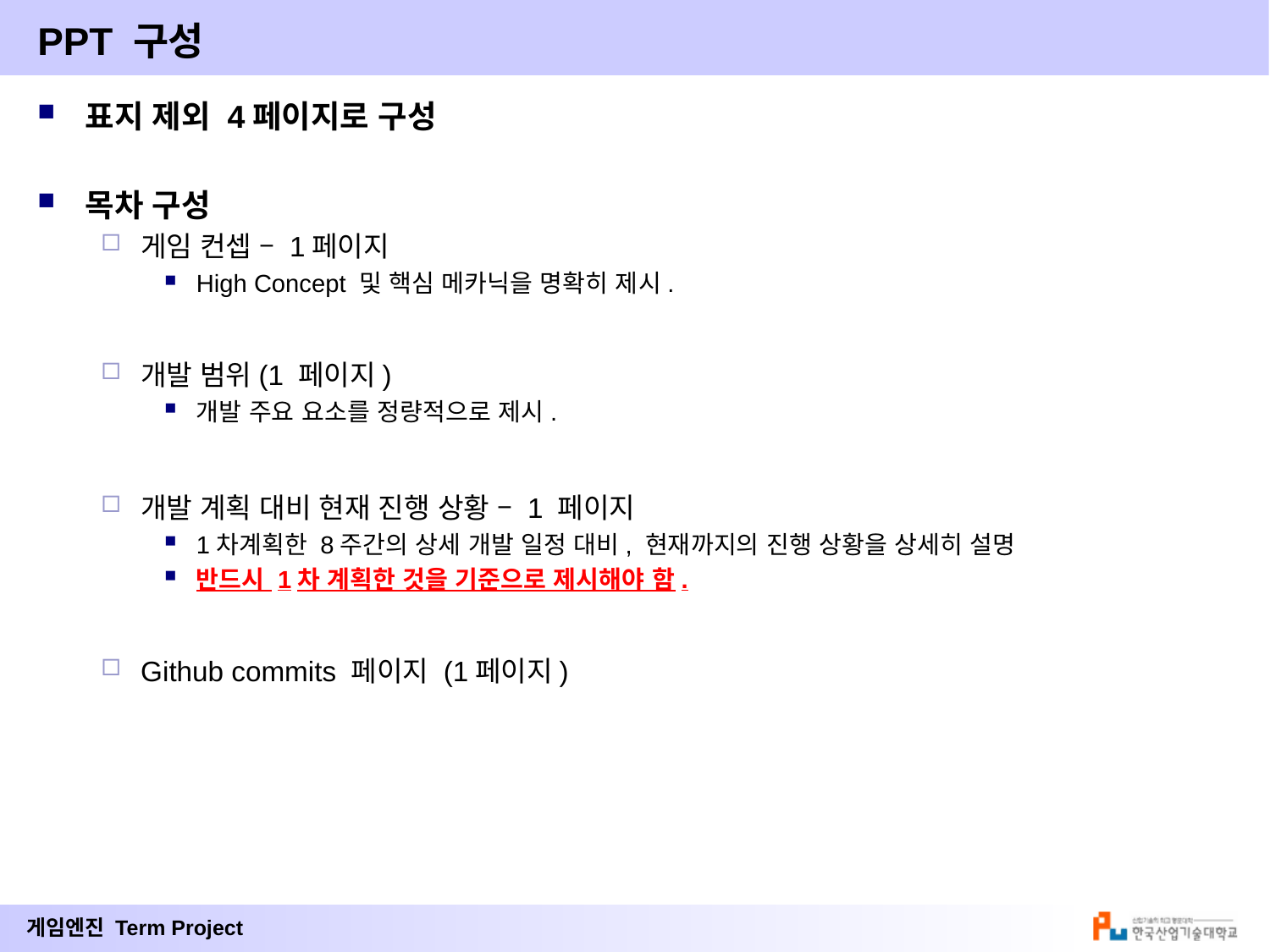

# PPT 구성
표지 제외 4페이지로 구성

목차 구성
게임 컨셉 – 1페이지
High Concept 및 핵심 메카닉을 명확히 제시.

개발 범위(1 페이지)
개발 주요 요소를 정량적으로 제시.

개발 계획 대비 현재 진행 상황 – 1 페이지
1차계획한 8주간의 상세 개발 일정 대비, 현재까지의 진행 상황을 상세히 설명
반드시 1차 계획한 것을 기준으로 제시해야 함.

Github commits 페이지 (1페이지)